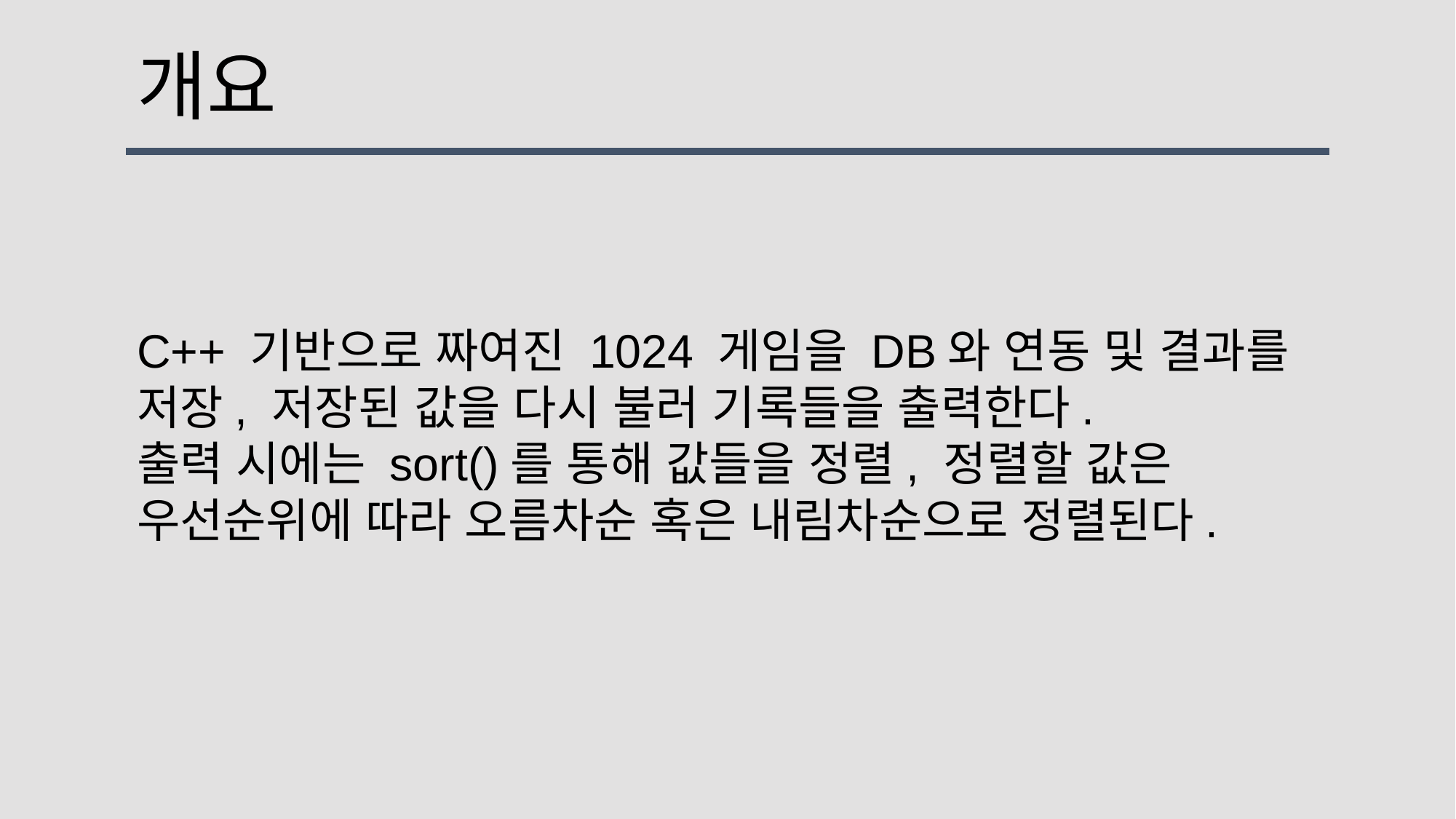

개요
C++ 기반으로 짜여진 1024 게임을 DB와 연동 및 결과를 저장, 저장된 값을 다시 불러 기록들을 출력한다.
출력 시에는 sort()를 통해 값들을 정렬, 정렬할 값은 우선순위에 따라 오름차순 혹은 내림차순으로 정렬된다.